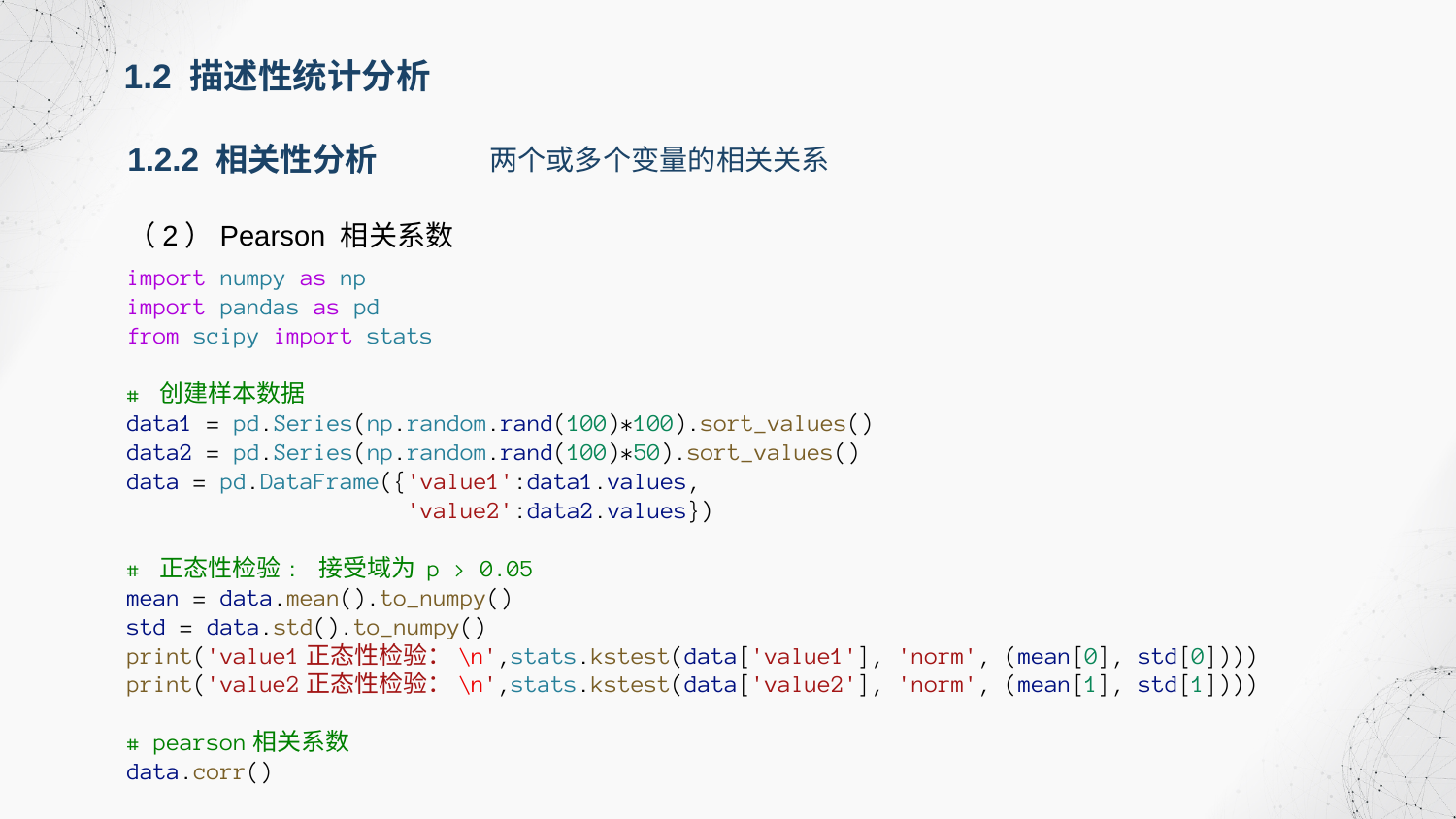

1.2 描述性统计分析
1.2.2 相关性分析
两个或多个变量的相关关系
（2）Pearson 相关系数
import numpy as np
import pandas as pd
from scipy import stats
# 创建样本数据
data1 = pd.Series(np.random.rand(100)*100).sort_values()
data2 = pd.Series(np.random.rand(100)*50).sort_values()
data = pd.DataFrame({'value1':data1.values,
                     'value2':data2.values})
# 正态性检验: 接受域为 p > 0.05
mean = data.mean().to_numpy()
std = data.std().to_numpy()
print('value1正态性检验：\n',stats.kstest(data['value1'], 'norm', (mean[0], std[0])))
print('value2正态性检验：\n',stats.kstest(data['value2'], 'norm', (mean[1], std[1])))
# pearson相关系数
data.corr()